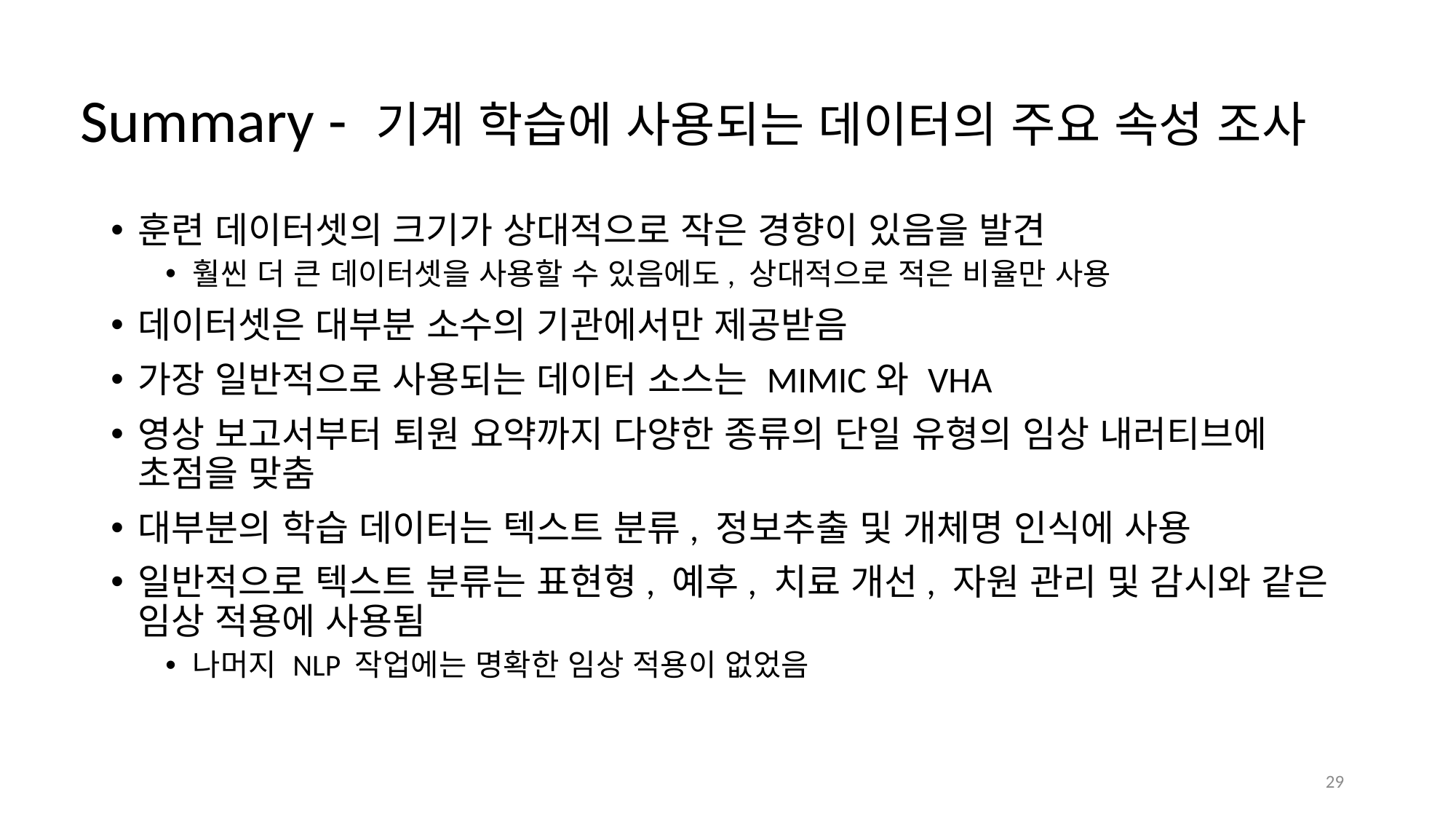

# Summary - 기계 학습에 사용되는 데이터의 주요 속성 조사
훈련 데이터셋의 크기가 상대적으로 작은 경향이 있음을 발견
훨씬 더 큰 데이터셋을 사용할 수 있음에도, 상대적으로 적은 비율만 사용
데이터셋은 대부분 소수의 기관에서만 제공받음
가장 일반적으로 사용되는 데이터 소스는 MIMIC와 VHA
영상 보고서부터 퇴원 요약까지 다양한 종류의 단일 유형의 임상 내러티브에 초점을 맞춤
대부분의 학습 데이터는 텍스트 분류, 정보추출 및 개체명 인식에 사용
일반적으로 텍스트 분류는 표현형, 예후, 치료 개선, 자원 관리 및 감시와 같은 임상 적용에 사용됨
나머지 NLP 작업에는 명확한 임상 적용이 없었음
29